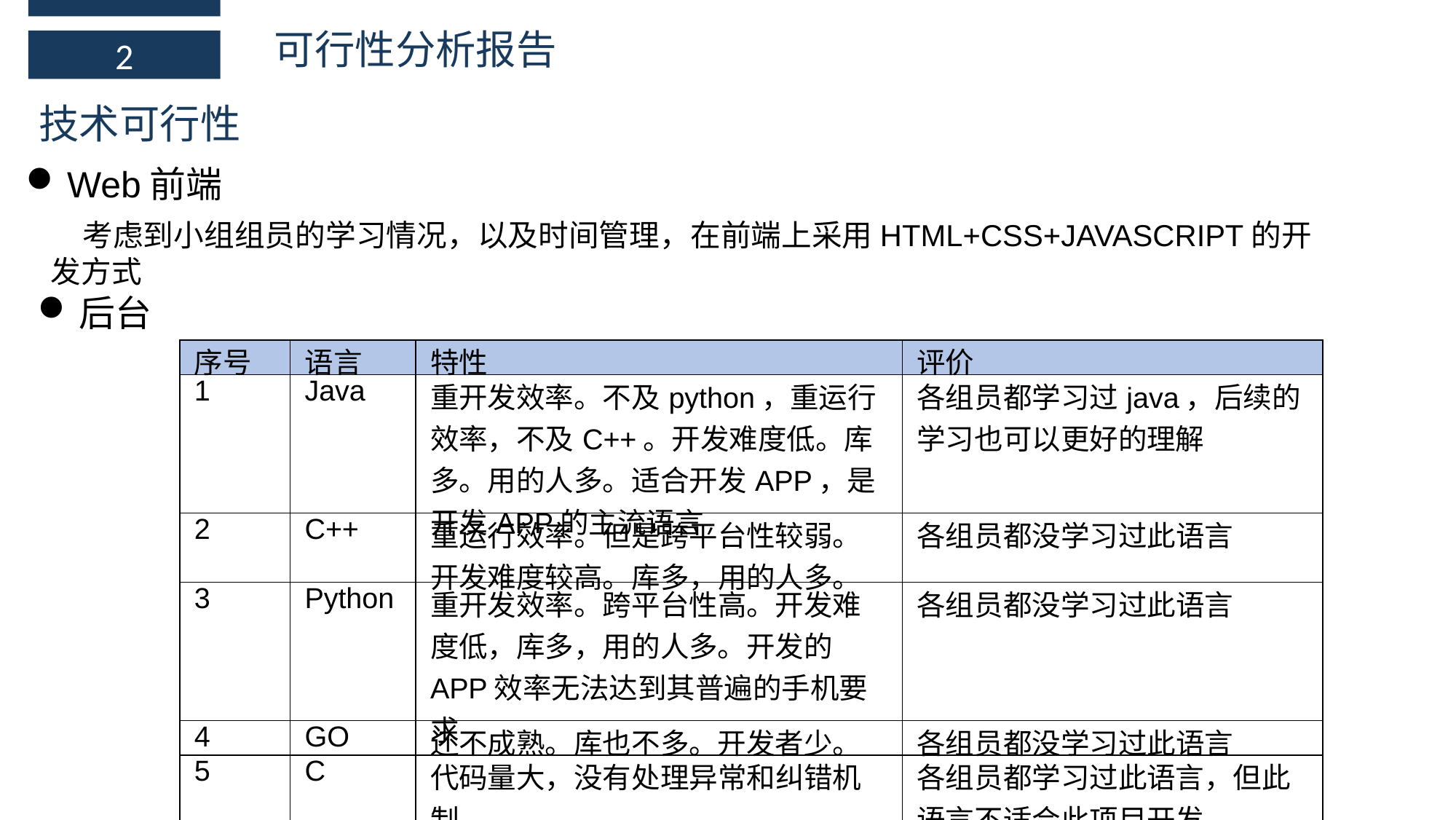

可行性分析报告
2
技术可行性
Web前端
考虑到小组组员的学习情况，以及时间管理，在前端上采用HTML+CSS+JAVASCRIPT的开发方式
后台
| 序号 | 语言 | 特性 | 评价 |
| --- | --- | --- | --- |
| 1 | Java | 重开发效率。不及python，重运行效率，不及C++。开发难度低。库多。用的人多。适合开发APP，是开发APP的主流语言 | 各组员都学习过java，后续的学习也可以更好的理解 |
| 2 | C++ | 重运行效率。但是跨平台性较弱。开发难度较高。库多，用的人多。 | 各组员都没学习过此语言 |
| 3 | Python | 重开发效率。跨平台性高。开发难度低，库多，用的人多。开发的APP效率无法达到其普遍的手机要求 | 各组员都没学习过此语言 |
| 4 | GO | 还不成熟。库也不多。开发者少。 | 各组员都没学习过此语言 |
| 5 | C | 代码量大，没有处理异常和纠错机制 | 各组员都学习过此语言，但此语言不适合此项目开发 |